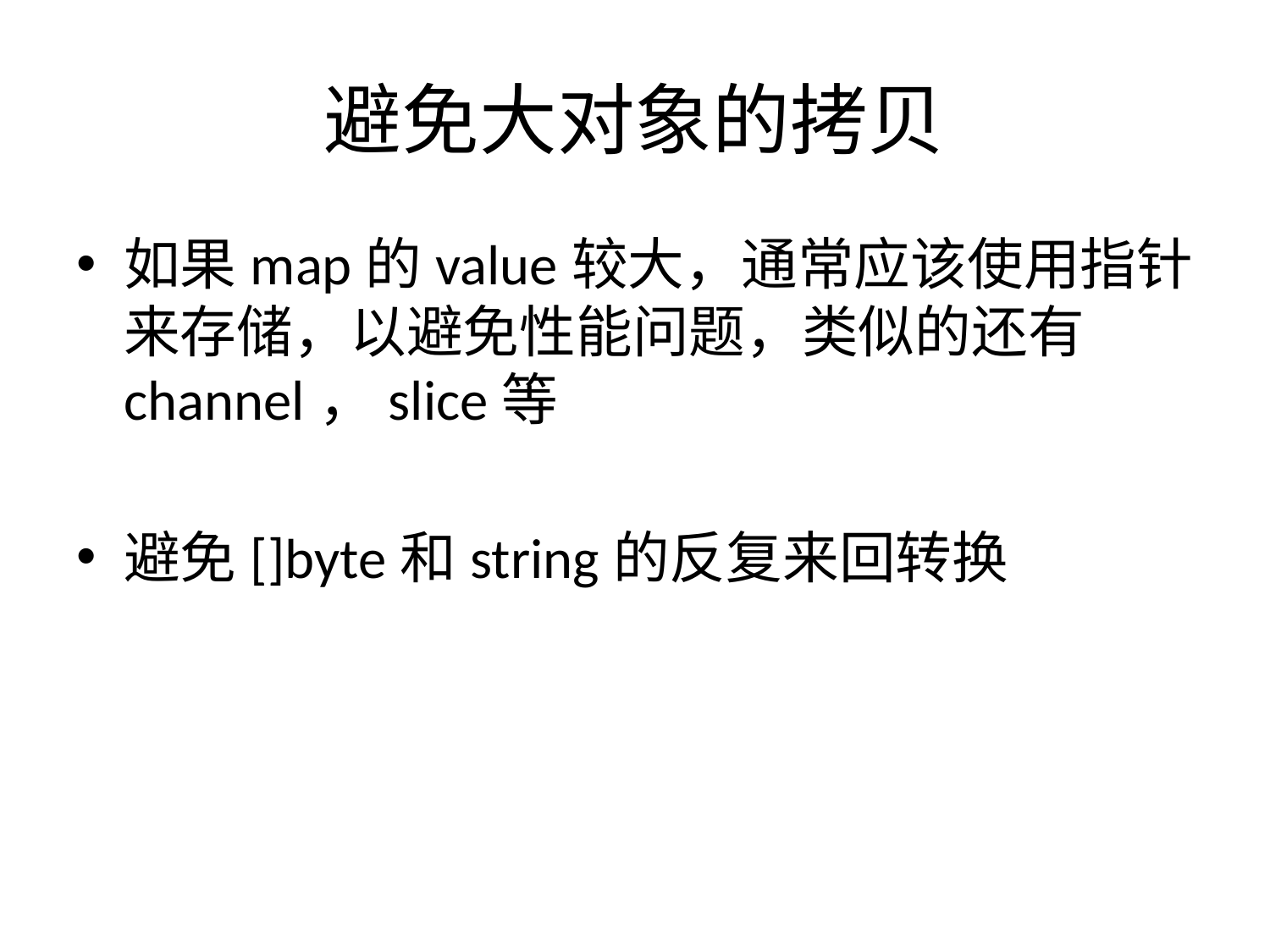

# 避免大对象的拷贝
如果map的value较大，通常应该使用指针来存储，以避免性能问题，类似的还有channel，slice等

避免[]byte和string的反复来回转换